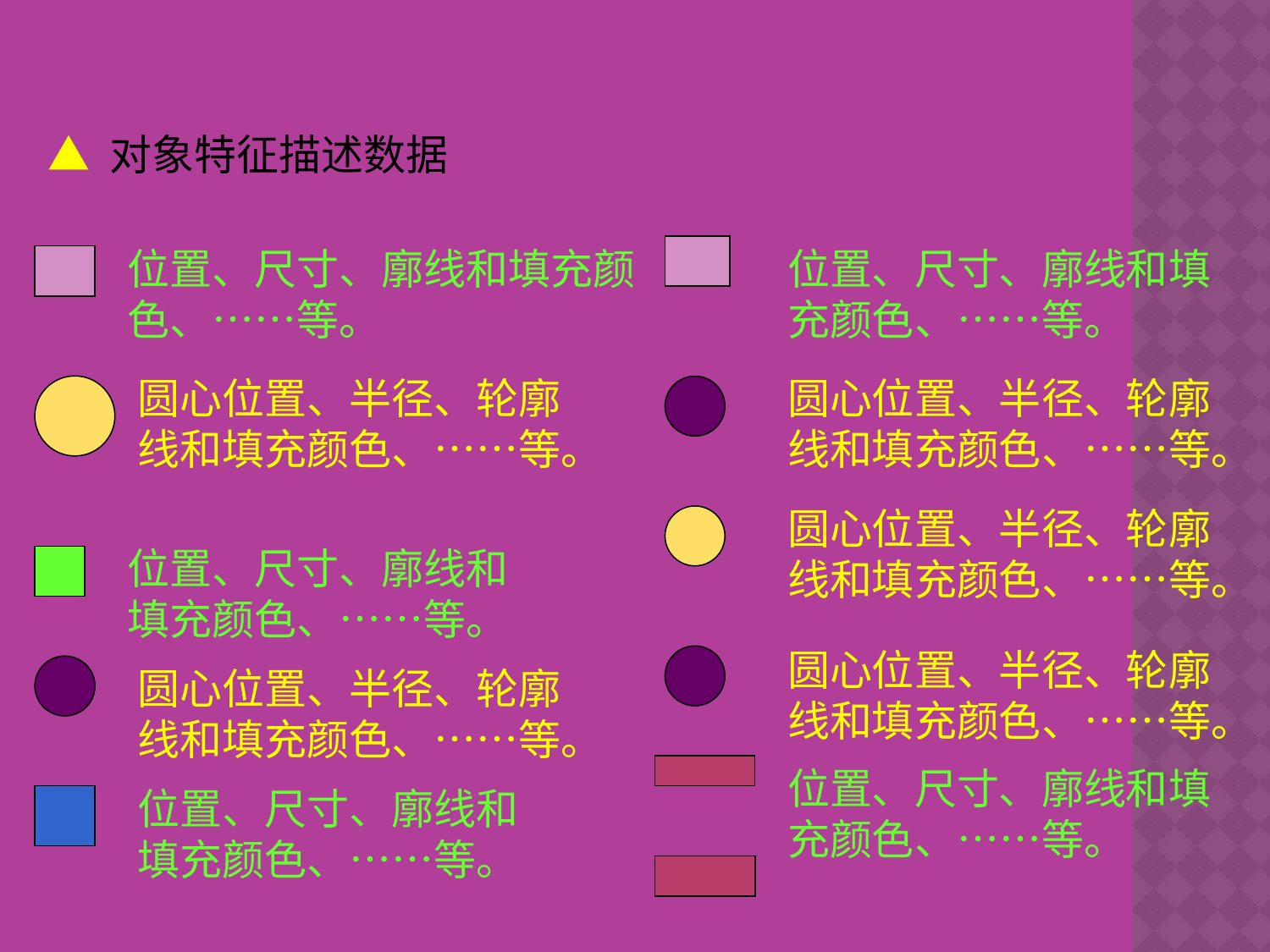

▲ 对象特征描述数据
位置、尺寸、廓线和填充颜色、……等。

位置、尺寸、廓线和填充颜色、……等。

圆心位置、半径、轮廓线和填充颜色、……等。
圆心位置、半径、轮廓线和填充颜色、……等。

圆心位置、半径、轮廓线和填充颜色、……等。

位置、尺寸、廓线和填充颜色、……等。

圆心位置、半径、轮廓线和填充颜色、……等。

圆心位置、半径、轮廓线和填充颜色、……等。

位置、尺寸、廓线和填充颜色、……等。
位置、尺寸、廓线和填充颜色、……等。